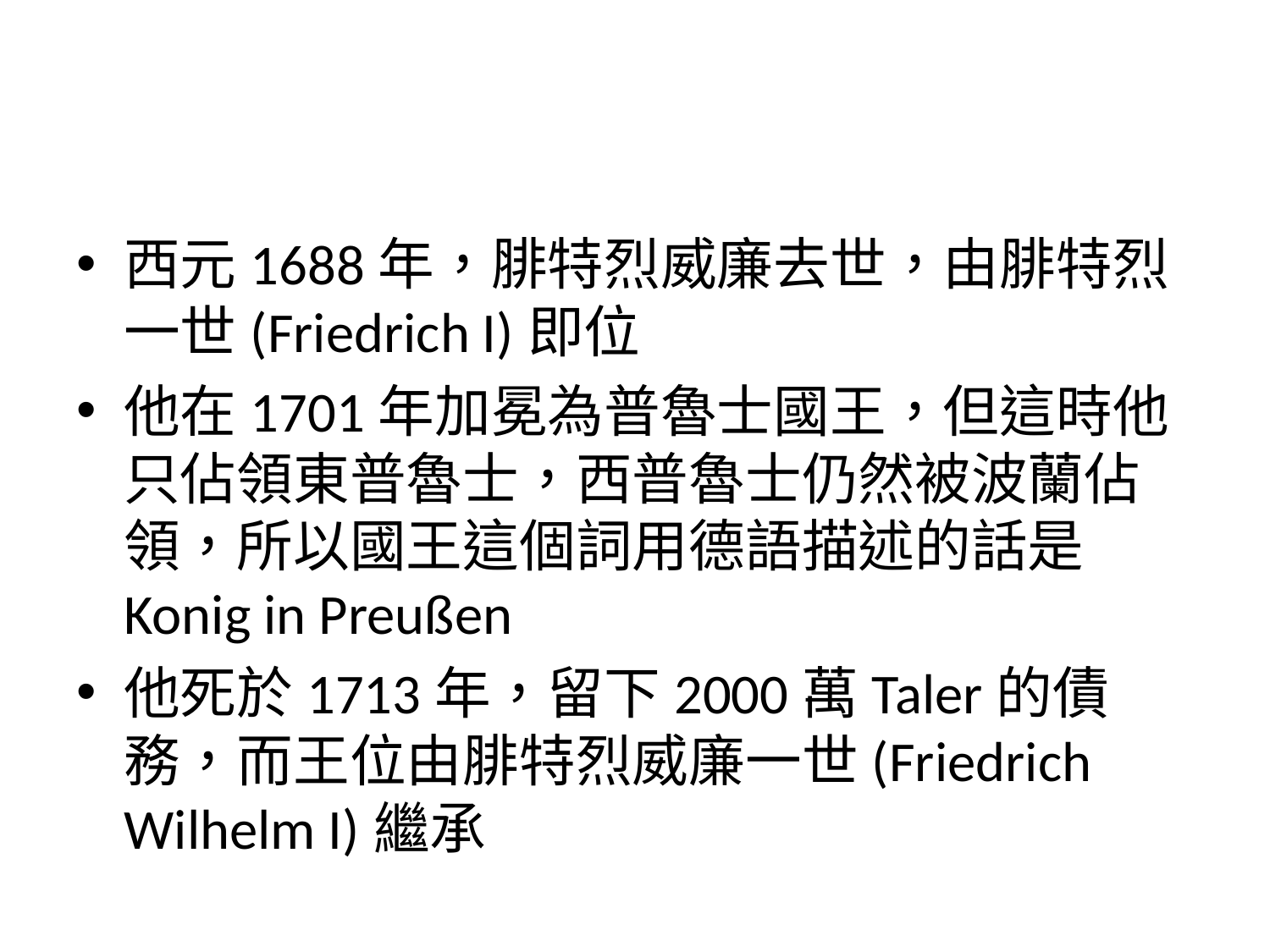

#
西元1688年，腓特烈威廉去世，由腓特烈一世(Friedrich I)即位
他在1701年加冕為普魯士國王，但這時他只佔領東普魯士，西普魯士仍然被波蘭佔領，所以國王這個詞用德語描述的話是Konig in Preußen
他死於1713年，留下2000萬Taler的債務，而王位由腓特烈威廉一世(Friedrich Wilhelm I)繼承